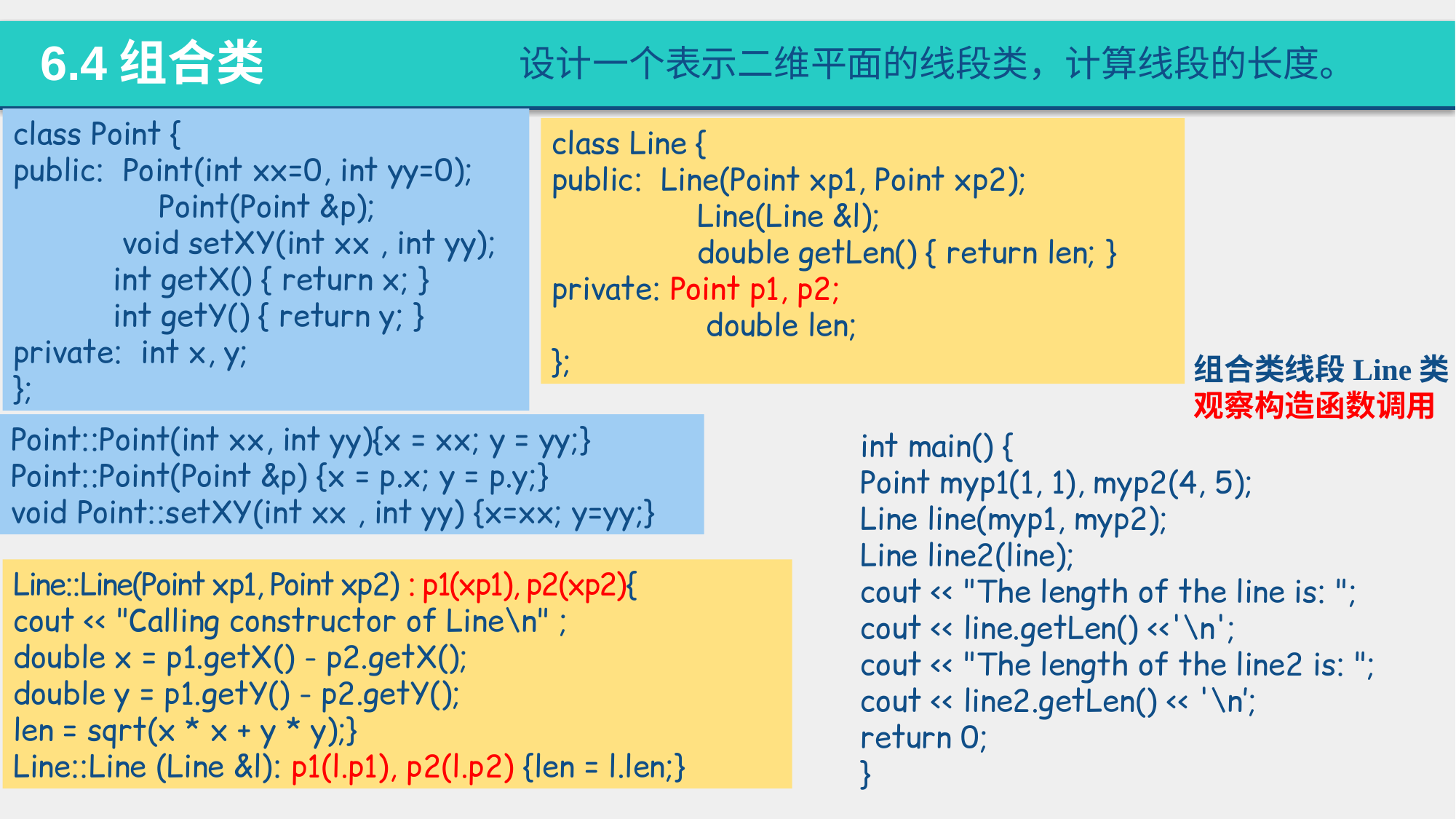

6.4组合类
设计一个表示二维平面的线段类，计算线段的长度。
class Point {
public:  Point(int xx=0, int yy=0);
  	    Point(Point &p);
void setXY(int xx , int yy);
           int getX() { return x; }
           int getY() { return y; }
private:  int x, y;
};
class Line {
public:  Line(Point xp1, Point xp2);
	    Line(Line &l);
	    double getLen() { return len; }
private: Point p1, p2;
	     double len;
};
组合类线段Line类
观察构造函数调用
Point::Point(int xx, int yy){x = xx; y = yy;}
Point::Point(Point &p) {x = p.x; y = p.y;}
void Point::setXY(int xx , int yy) {x=xx; y=yy;}
int main() {
Point myp1(1, 1), myp2(4, 5);
Line line(myp1, myp2);
Line line2(line);
cout << "The length of the line is: ";
cout << line.getLen() <<'\n';
cout << "The length of the line2 is: ";
cout << line2.getLen() << '\n’;
return 0;
}
Line::Line(Point xp1, Point xp2) : p1(xp1), p2(xp2){
cout << "Calling constructor of Line\n" ;
double x = p1.getX() - p2.getX();
double y = p1.getY() - p2.getY();
len = sqrt(x * x + y * y);}
Line::Line (Line &l): p1(l.p1), p2(l.p2) {len = l.len;}